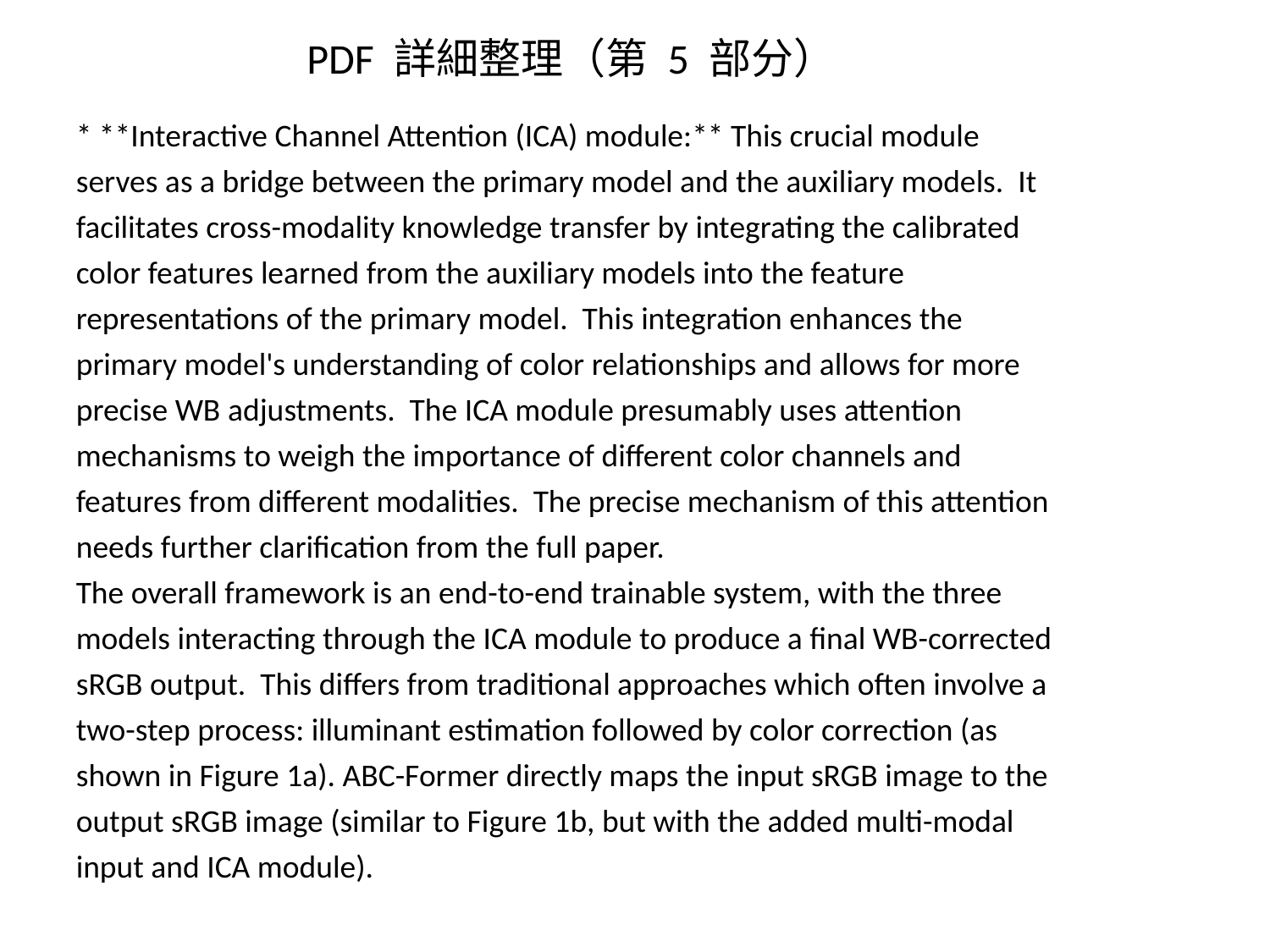

PDF 詳細整理（第 5 部分）

* **Interactive Channel Attention (ICA) module:** This crucial module serves as a bridge between the primary model and the auxiliary models.  It facilitates cross-modality knowledge transfer by integrating the calibrated color features learned from the auxiliary models into the feature representations of the primary model.  This integration enhances the primary model's understanding of color relationships and allows for more precise WB adjustments.  The ICA module presumably uses attention mechanisms to weigh the importance of different color channels and features from different modalities.  The precise mechanism of this attention needs further clarification from the full paper.
The overall framework is an end-to-end trainable system, with the three models interacting through the ICA module to produce a final WB-corrected sRGB output.  This differs from traditional approaches which often involve a two-step process: illuminant estimation followed by color correction (as shown in Figure 1a). ABC-Former directly maps the input sRGB image to the output sRGB image (similar to Figure 1b, but with the added multi-modal input and ICA module).